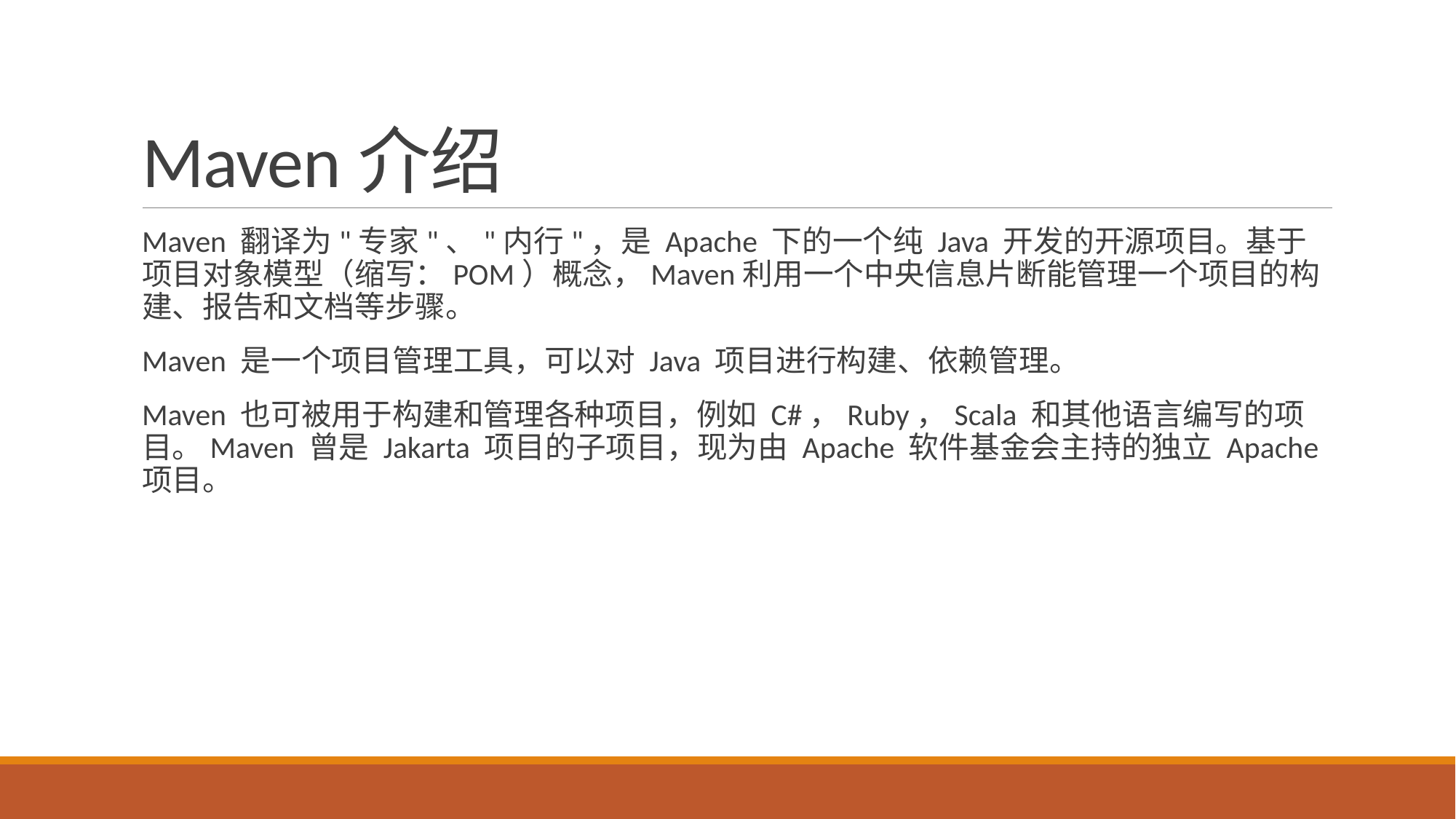

# Maven介绍
Maven 翻译为"专家"、"内行"，是 Apache 下的一个纯 Java 开发的开源项目。基于项目对象模型（缩写：POM）概念，Maven利用一个中央信息片断能管理一个项目的构建、报告和文档等步骤。
Maven 是一个项目管理工具，可以对 Java 项目进行构建、依赖管理。
Maven 也可被用于构建和管理各种项目，例如 C#，Ruby，Scala 和其他语言编写的项目。Maven 曾是 Jakarta 项目的子项目，现为由 Apache 软件基金会主持的独立 Apache 项目。